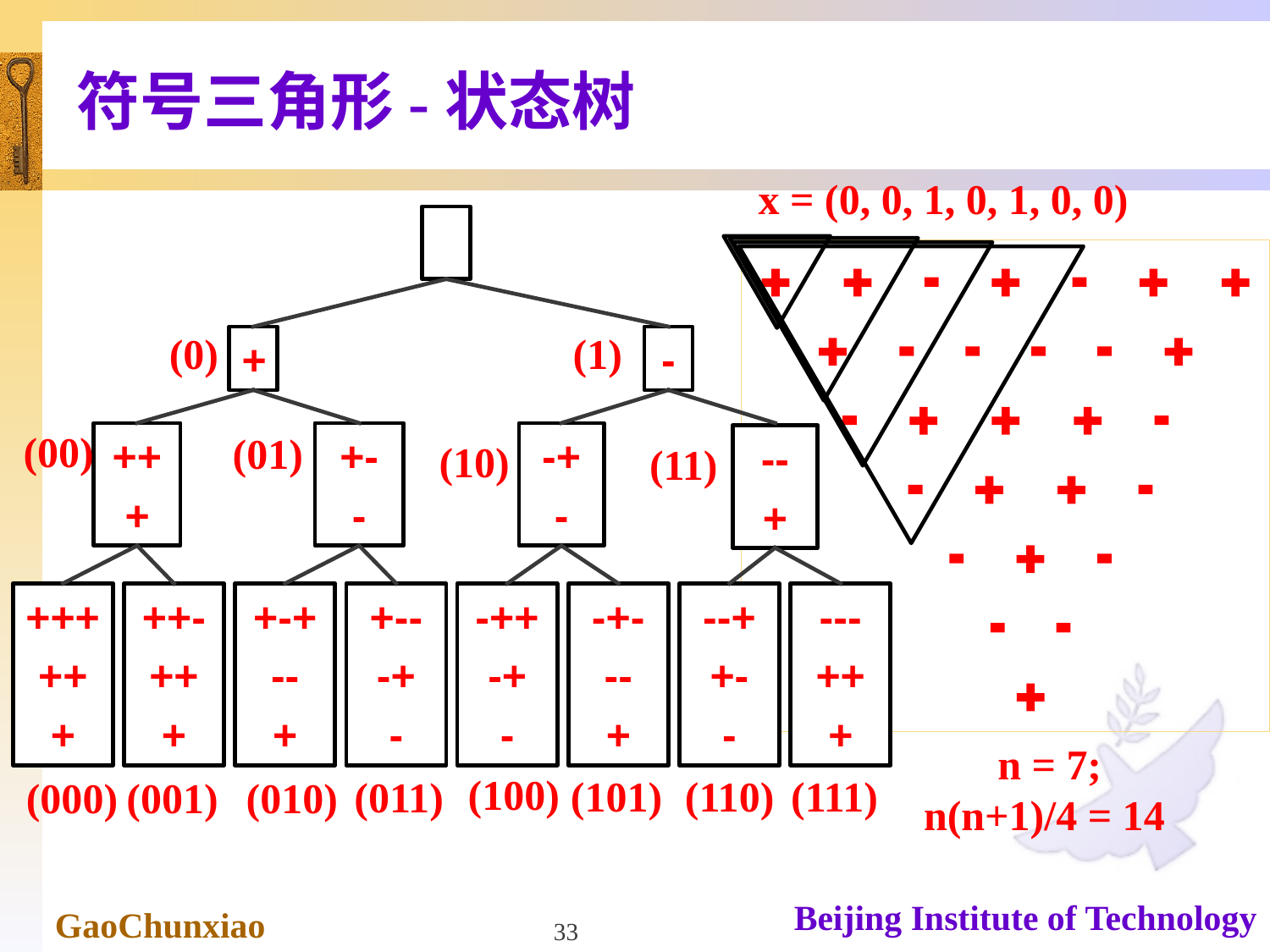

# 符号三角形-状态树
x = (0, 0, 1, 0, 1, 0, 0)

+
-
++
+
+-
-
-+
-
--
+
+++
++
+
++-
++
+
+-+
--
+
+--
-+
-
-++
-+
-
-+-
--
+
--+
+-
-
---
++
+

+   +   -   +   -   +   +
+   -   -   -   -   +
-   +   +   +   -
   -   +   +   -
   -   +   -
   -   -
   +

(0)
(1)
(00)
(01)
(10)
(11)
(100)
(101)
(110)
(111)
(011)
(001)
(000)
(010)
n = 7;
n(n+1)/4 = 14
33